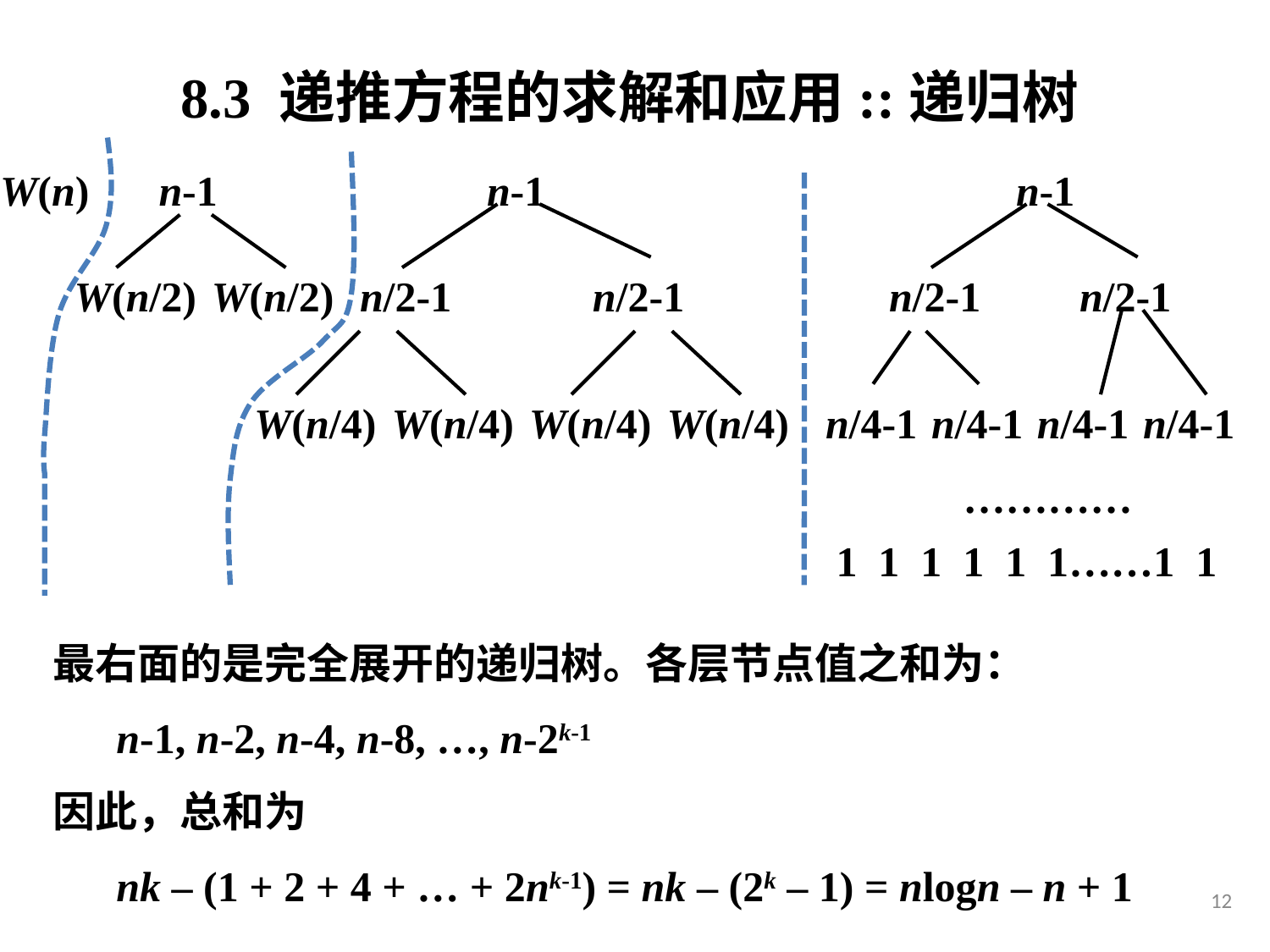

8.3 递推方程的求解和应用::递归树

n-1
W(n)
n-1
n-1

n/2-1
n/2-1
W(n/2)
W(n/2)
n/2-1
n/2-1
n/4-1
n/4-1
n/4-1
W(n/4)
W(n/4)
n/4-1
W(n/4)
W(n/4)
…………
1  1  1  1  1  1……1  1
最右面的是完全展开的递归树。各层节点值之和为：
      n-1, n-2, n-4, n-8, …, n-2k-1
因此，总和为
      nk – (1 + 2 + 4 + … + 2nk-1) = nk – (2k – 1) = nlogn – n + 1
12